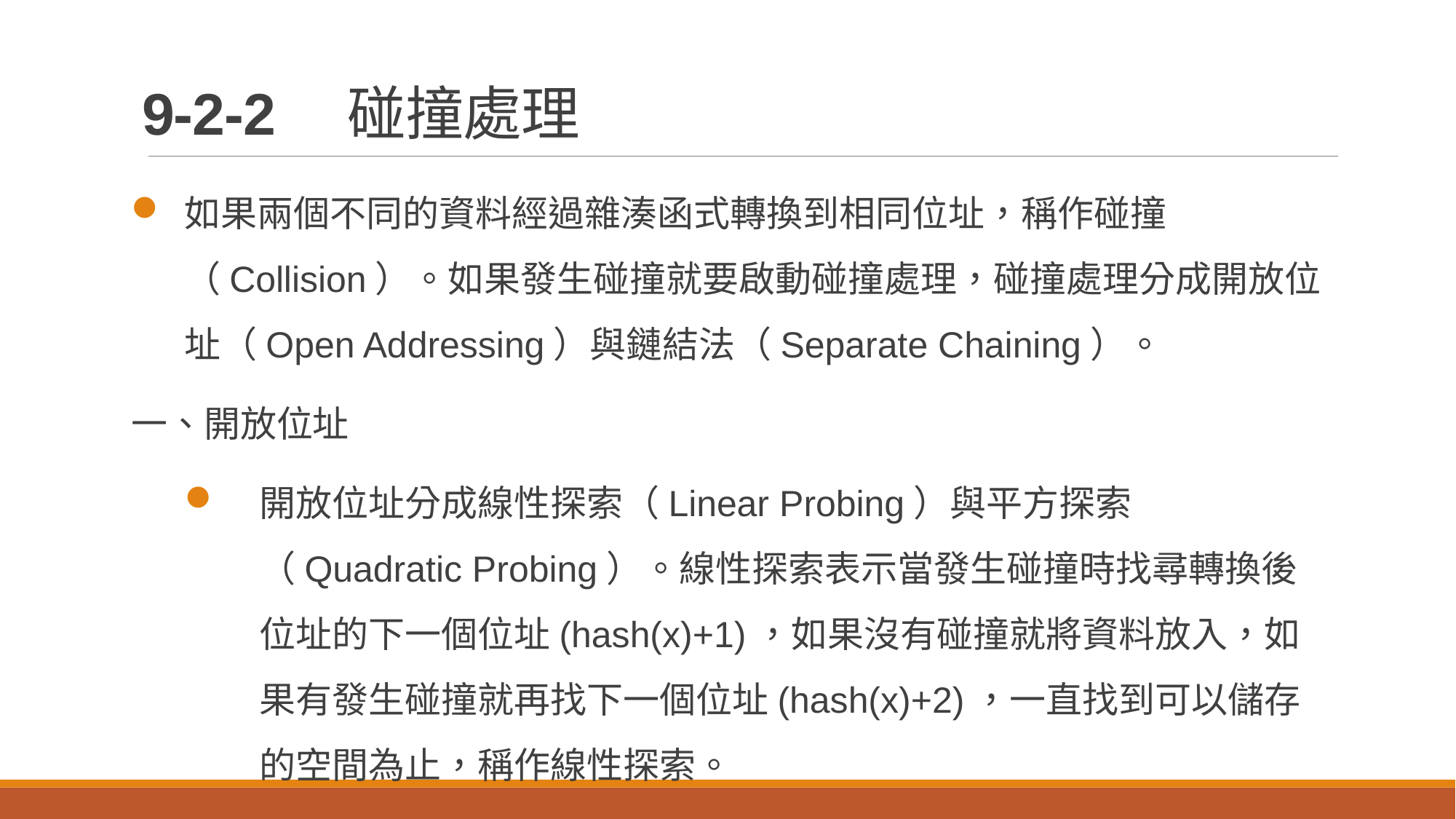

# 9-2-2　碰撞處理
如果兩個不同的資料經過雜湊函式轉換到相同位址，稱作碰撞（Collision）。如果發生碰撞就要啟動碰撞處理，碰撞處理分成開放位址（Open Addressing）與鏈結法（Separate Chaining）。
一、開放位址
開放位址分成線性探索（Linear Probing）與平方探索（Quadratic Probing）。線性探索表示當發生碰撞時找尋轉換後位址的下一個位址(hash(x)+1)，如果沒有碰撞就將資料放入，如果有發生碰撞就再找下一個位址(hash(x)+2)，一直找到可以儲存的空間為止，稱作線性探索。